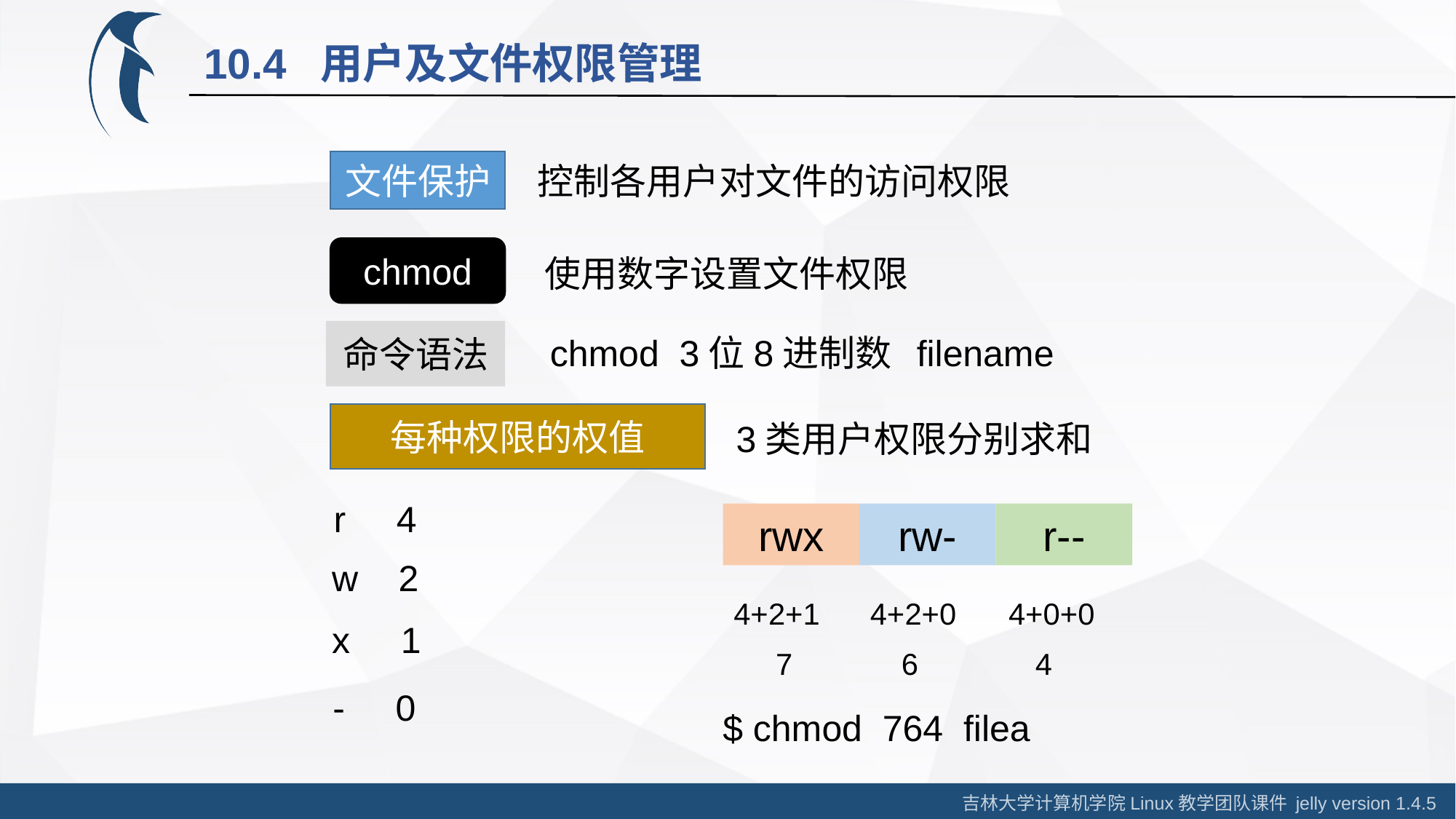

10.4  用户及文件权限管理
文件保护

控制各用户对文件的访问权限
chmod
使用数字设置文件权限
命令语法
chmod  3位8进制数  filename
每种权限的权值
3类用户权限分别求和
r     4
rwx
rw-
r--
w    2
4+2+1
4+2+0
4+0+0
x     1
     7             6              4
-     0
$ chmod  764  filea